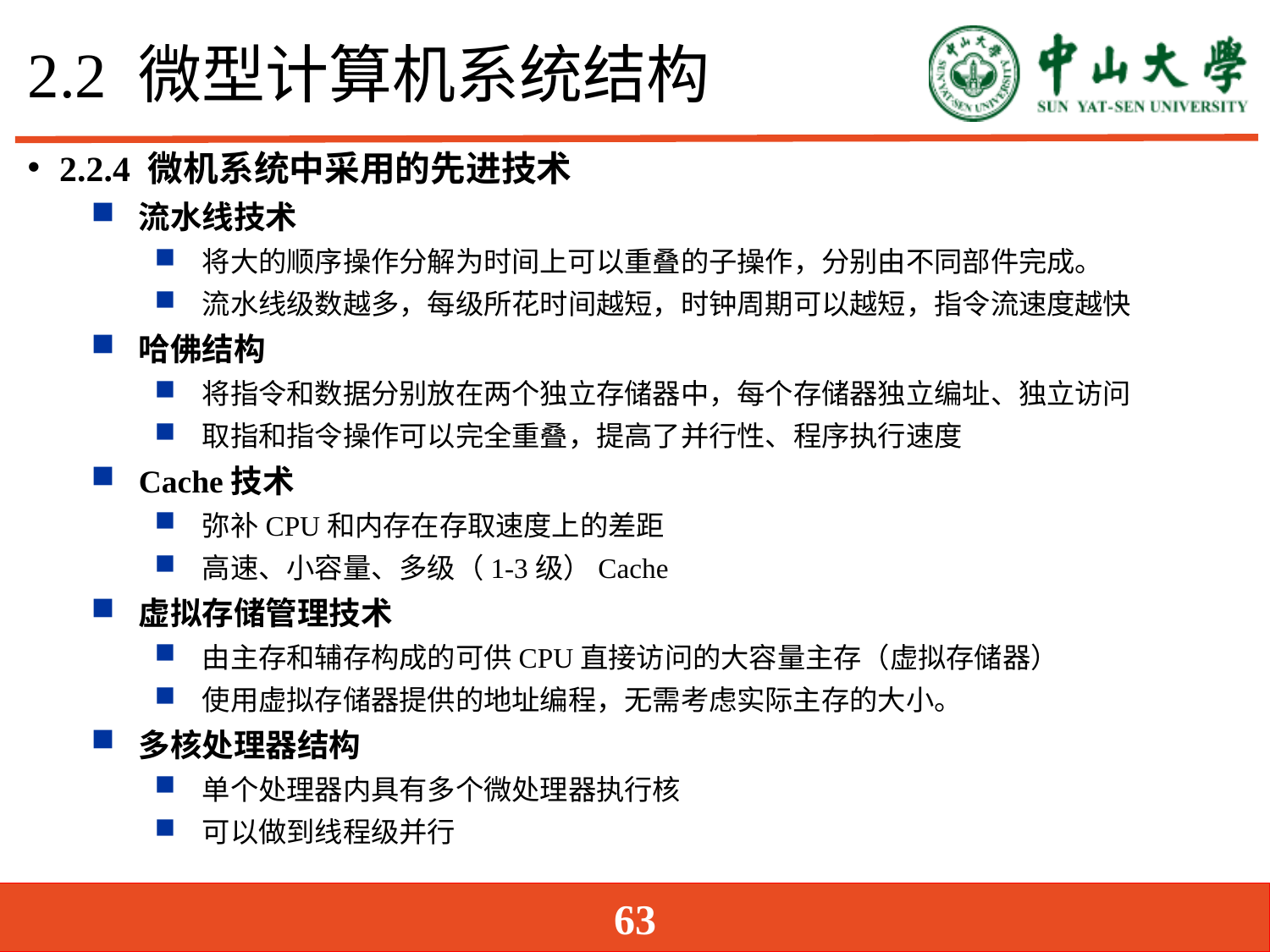

# 2.2 微型计算机系统结构
2.2.4 微机系统中采用的先进技术
流水线技术
将大的顺序操作分解为时间上可以重叠的子操作，分别由不同部件完成。
流水线级数越多，每级所花时间越短，时钟周期可以越短，指令流速度越快
哈佛结构
将指令和数据分别放在两个独立存储器中，每个存储器独立编址、独立访问
取指和指令操作可以完全重叠，提高了并行性、程序执行速度
Cache技术
弥补CPU和内存在存取速度上的差距
高速、小容量、多级（1-3级）Cache
虚拟存储管理技术
由主存和辅存构成的可供CPU直接访问的大容量主存（虚拟存储器）
使用虚拟存储器提供的地址编程，无需考虑实际主存的大小。
多核处理器结构
单个处理器内具有多个微处理器执行核
可以做到线程级并行
63